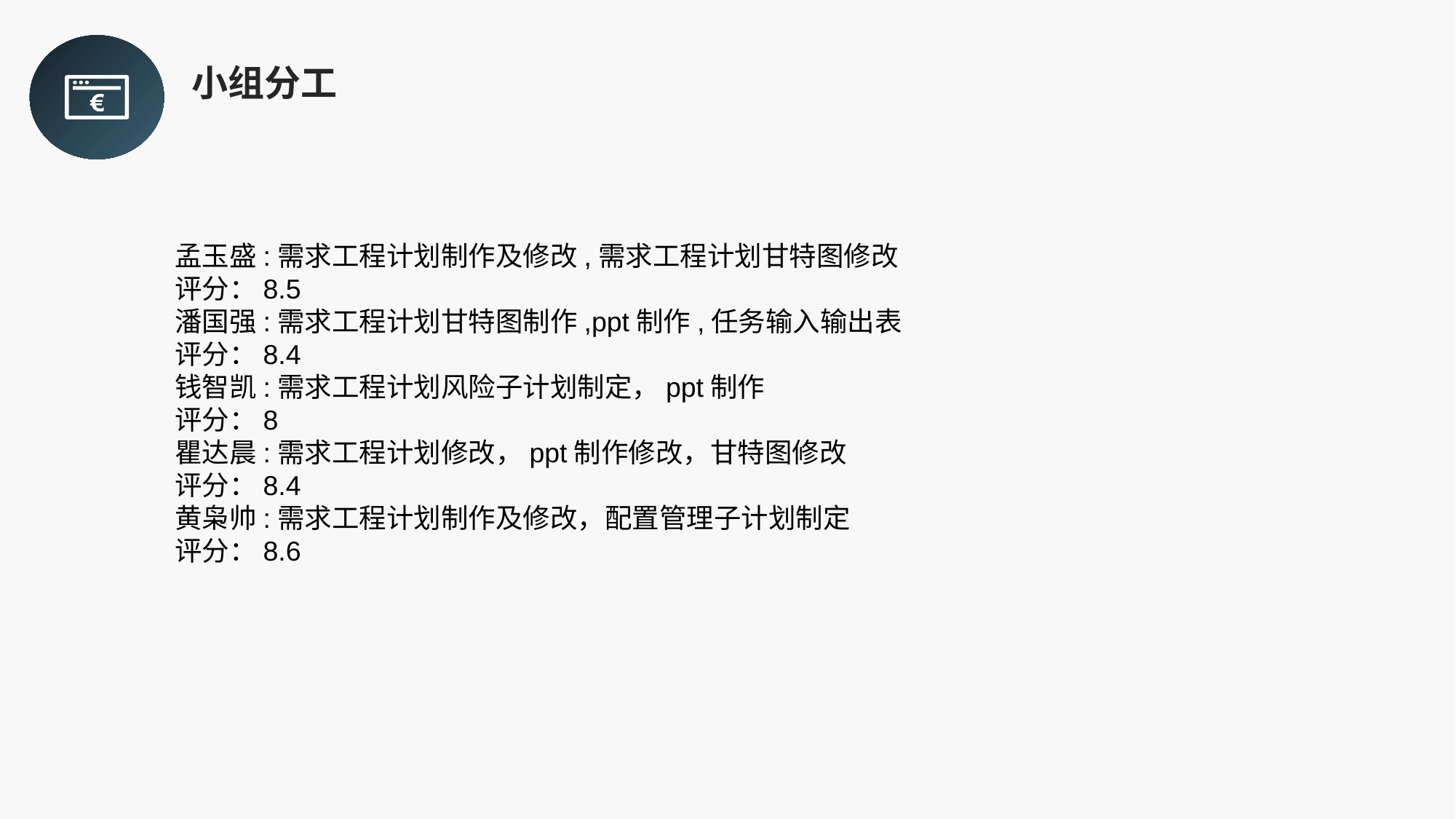

小组分工

孟玉盛:需求工程计划制作及修改,需求工程计划甘特图修改
评分：8.5
潘国强:需求工程计划甘特图制作,ppt制作,任务输入输出表
评分：8.4
钱智凯:需求工程计划风险子计划制定，ppt制作
评分：8
瞿达晨:需求工程计划修改，ppt制作修改，甘特图修改
评分：8.4
黄枭帅:需求工程计划制作及修改，配置管理子计划制定
评分：8.6